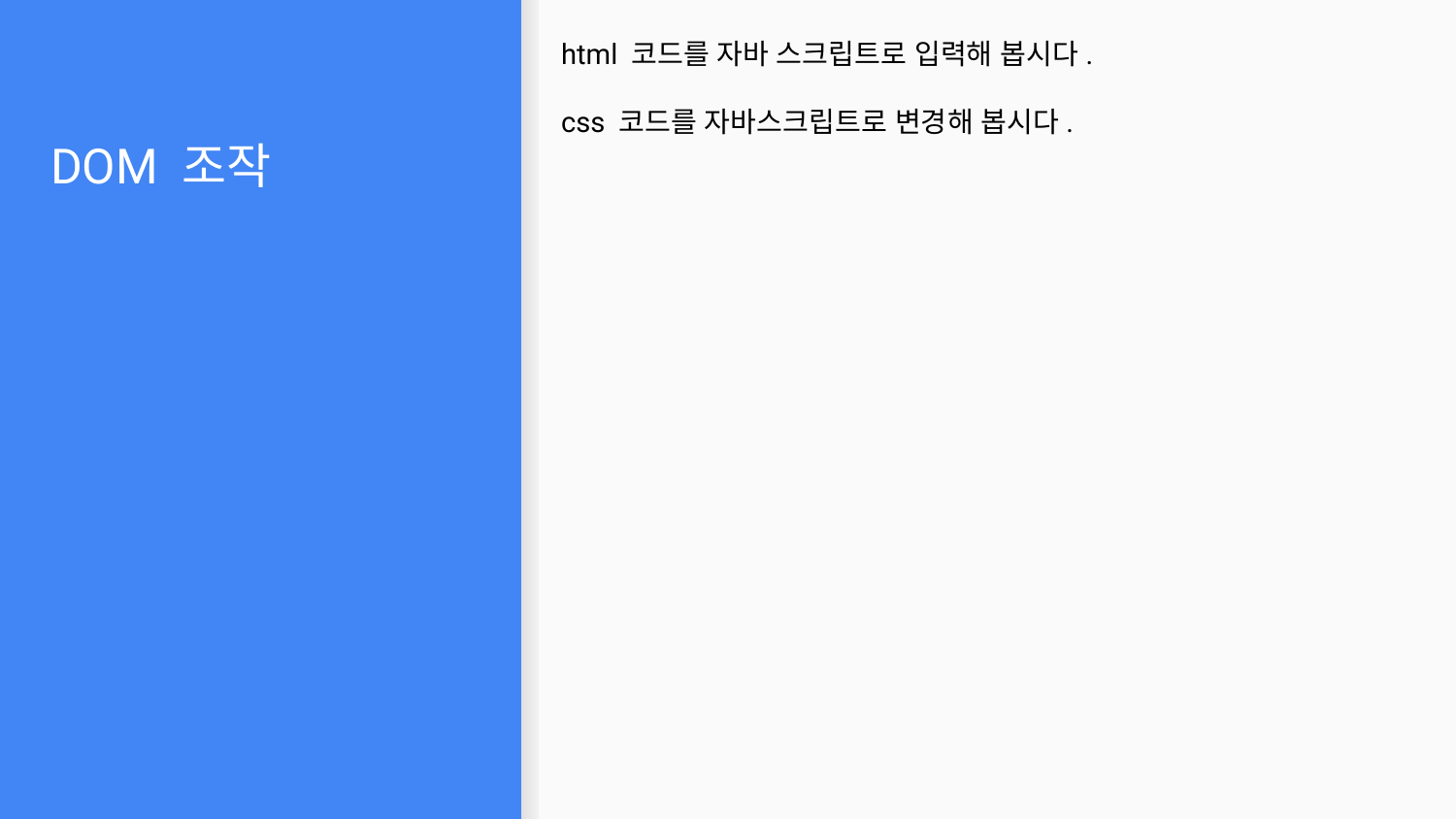

html 코드를 자바 스크립트로 입력해 봅시다.

css 코드를 자바스크립트로 변경해 봅시다.
# DOM 조작